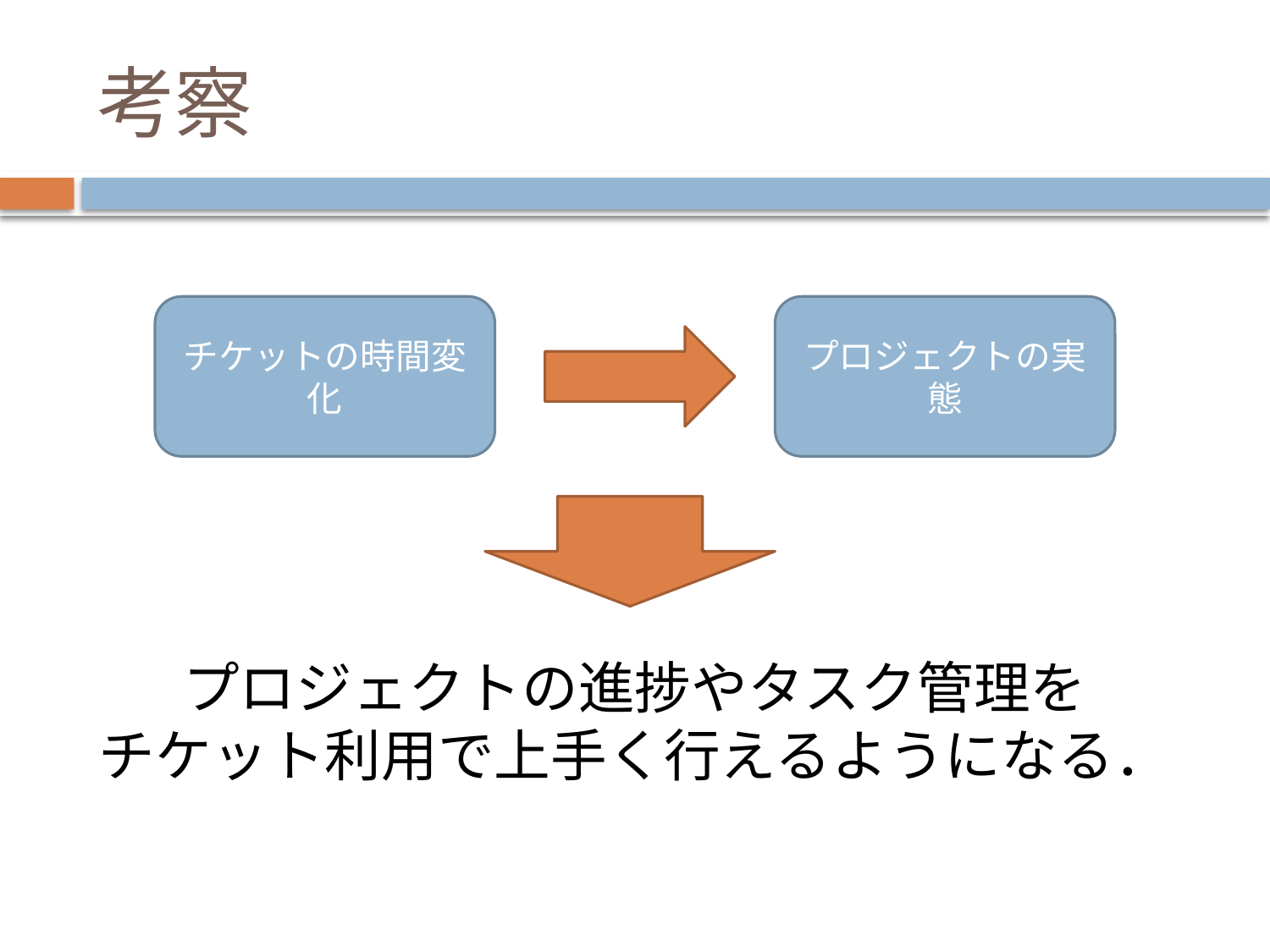

# 考察
チケットの時間変化
プロジェクトの実態

プロジェクトの進捗やタスク管理を
チケット利用で上手く行えるようになる．